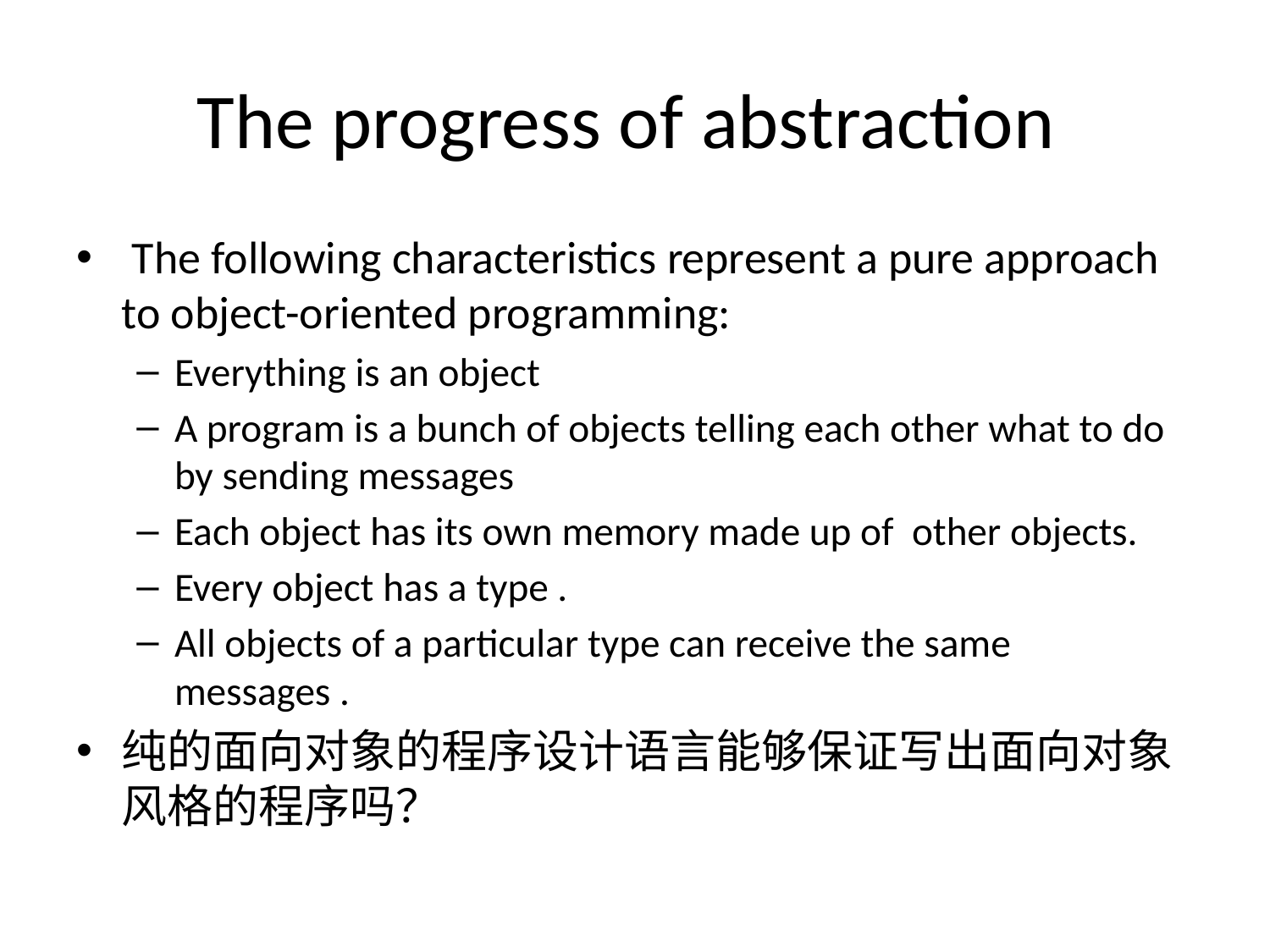

# The progress of abstraction
 The following characteristics represent a pure approach to object-oriented programming:
Everything is an object
A program is a bunch of objects telling each other what to do by sending messages
Each object has its own memory made up of  other objects.
Every object has a type .
All objects of a particular type can receive the same messages .
纯的面向对象的程序设计语言能够保证写出面向对象风格的程序吗？